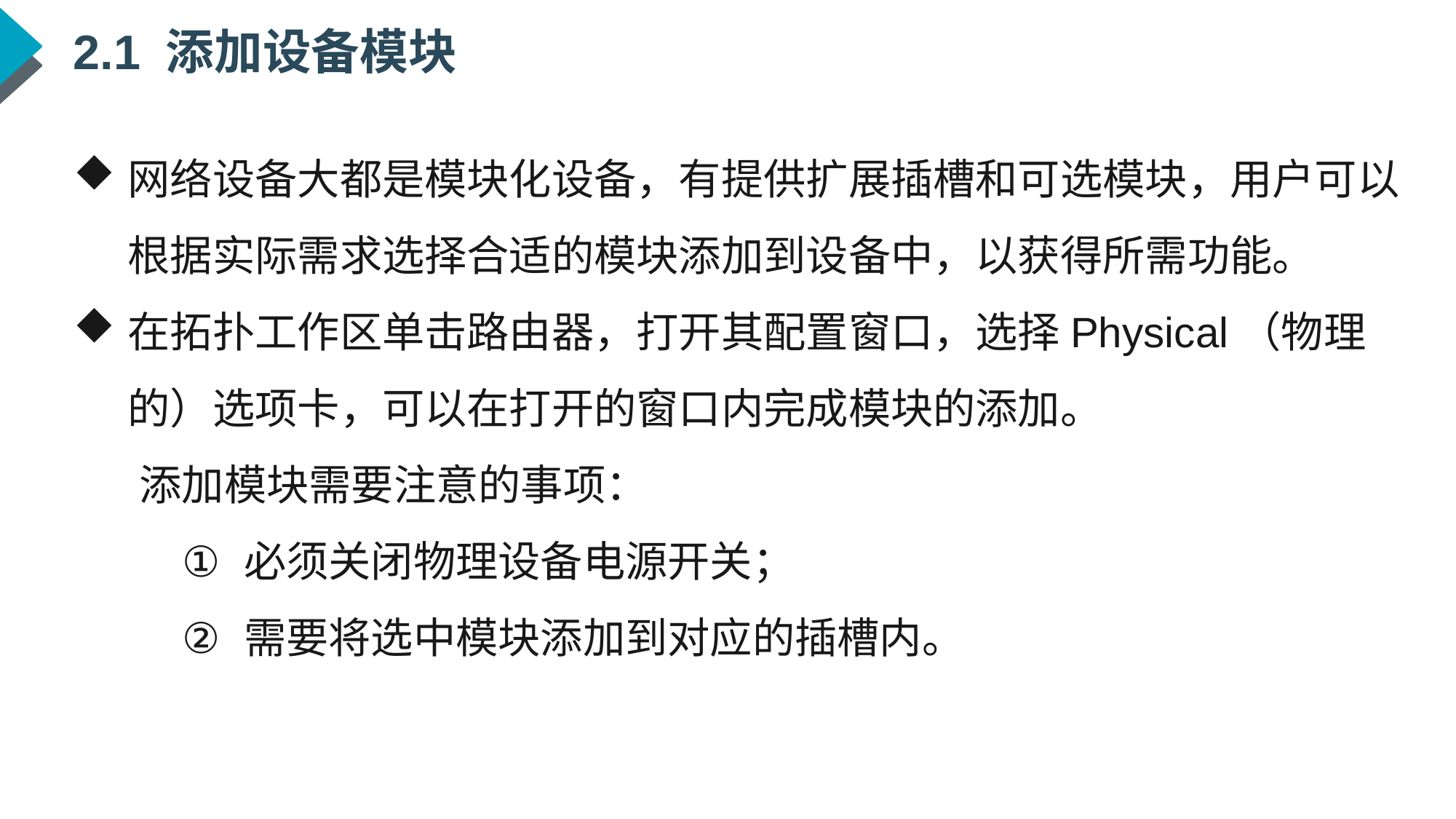

2.1 添加设备模块

网络设备大都是模块化设备，有提供扩展插槽和可选模块，用户可以根据实际需求选择合适的模块添加到设备中，以获得所需功能。
在拓扑工作区单击路由器，打开其配置窗口，选择Physical（物理的）选项卡，可以在打开的窗口内完成模块的添加。
  添加模块需要注意的事项：
必须关闭物理设备电源开关；
需要将选中模块添加到对应的插槽内。